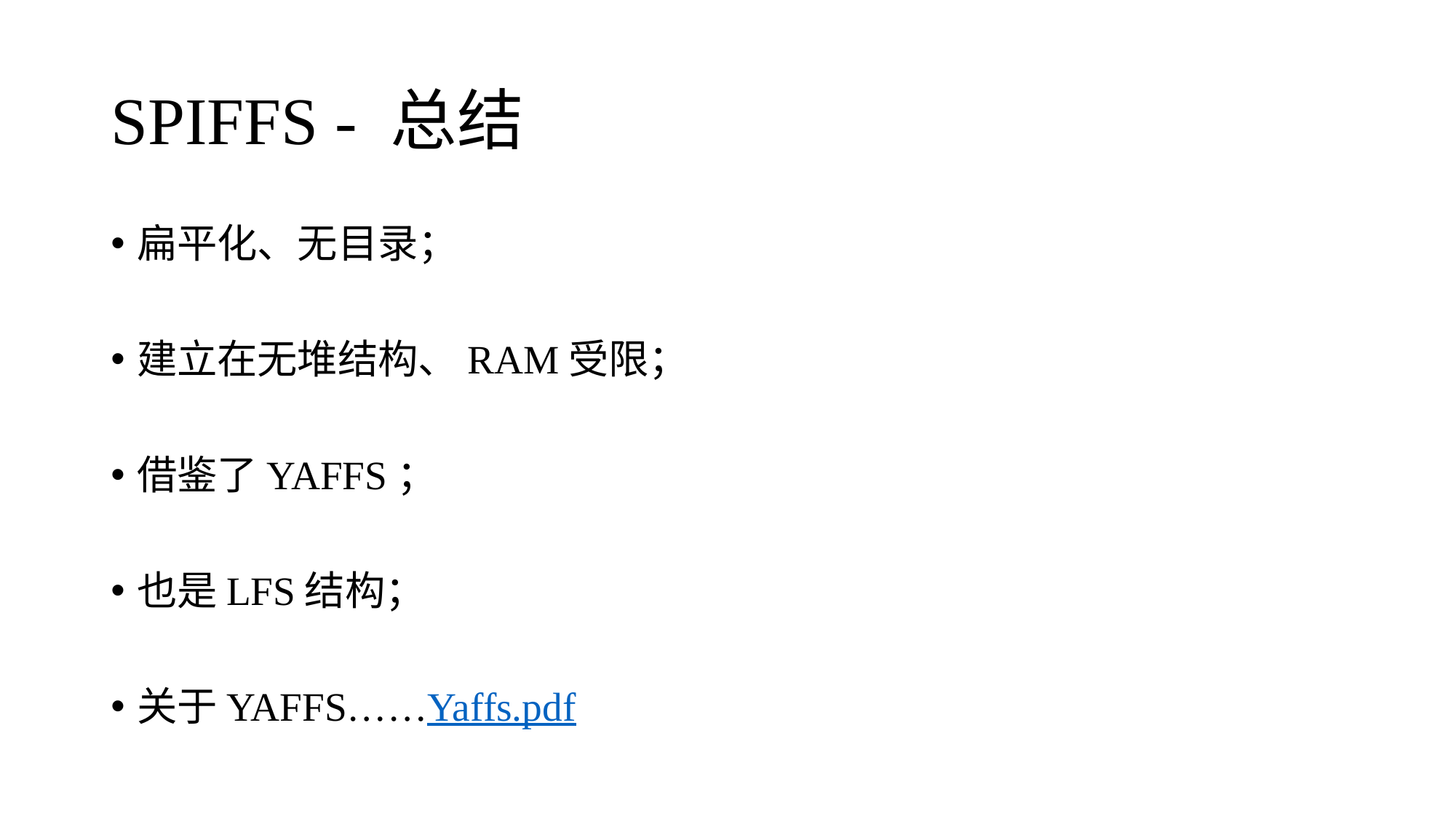

# SPIFFS - 总结
扁平化、无目录；

建立在无堆结构、RAM受限；

借鉴了YAFFS；

也是LFS结构；

关于YAFFS……Yaffs.pdf